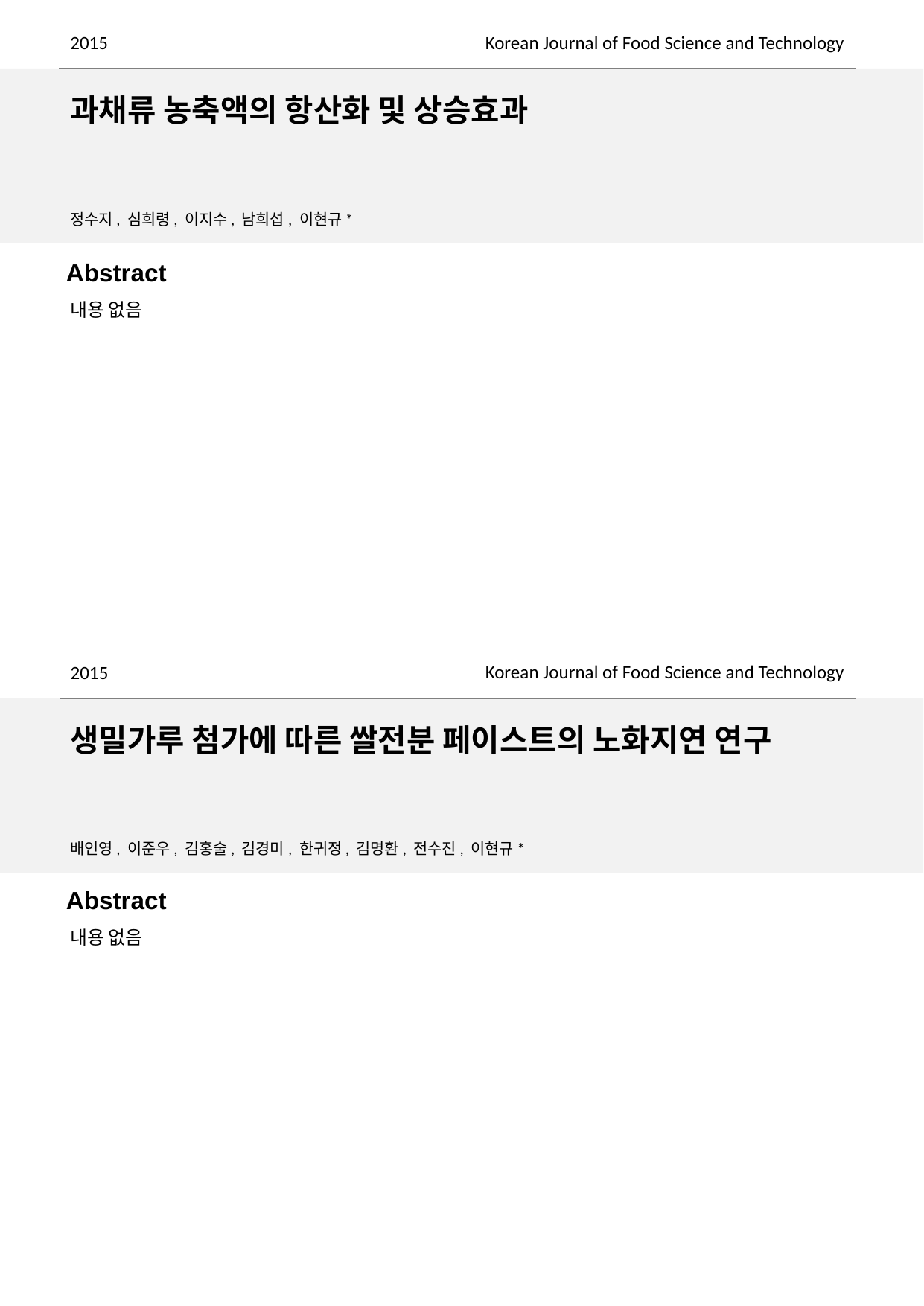

2015
Korean Journal of Food Science and Technology
과채류 농축액의 항산화 및 상승효과
정수지, 심희령, 이지수, 남희섭, 이현규*
내용 없음
Korean Journal of Food Science and Technology
2015
생밀가루 첨가에 따른 쌀전분 페이스트의 노화지연 연구
배인영, 이준우, 김홍술, 김경미, 한귀정, 김명환, 전수진, 이현규*
내용 없음